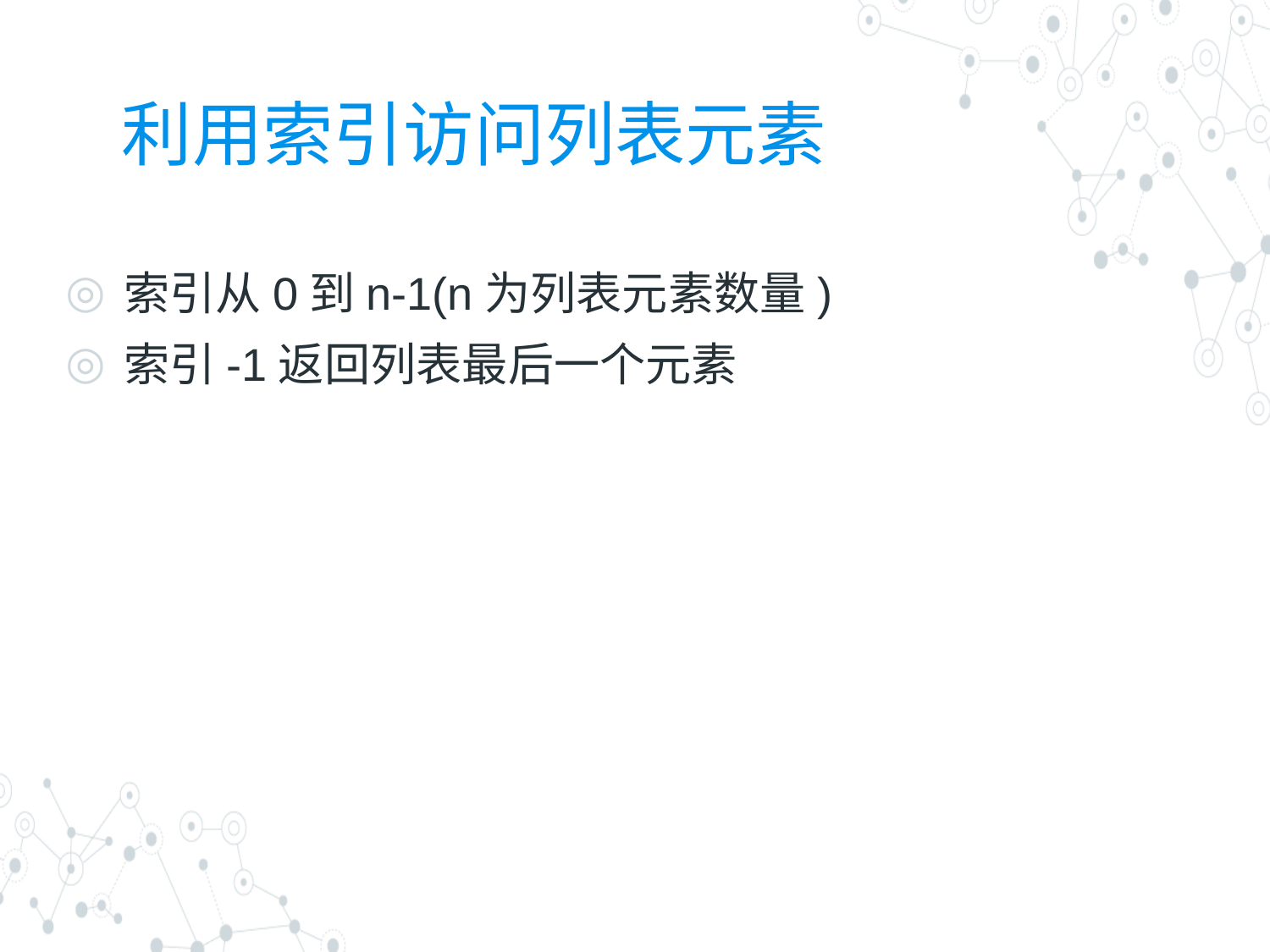

# 利用索引访问列表元素
索引从0到n-1(n为列表元素数量)
索引-1返回列表最后一个元素